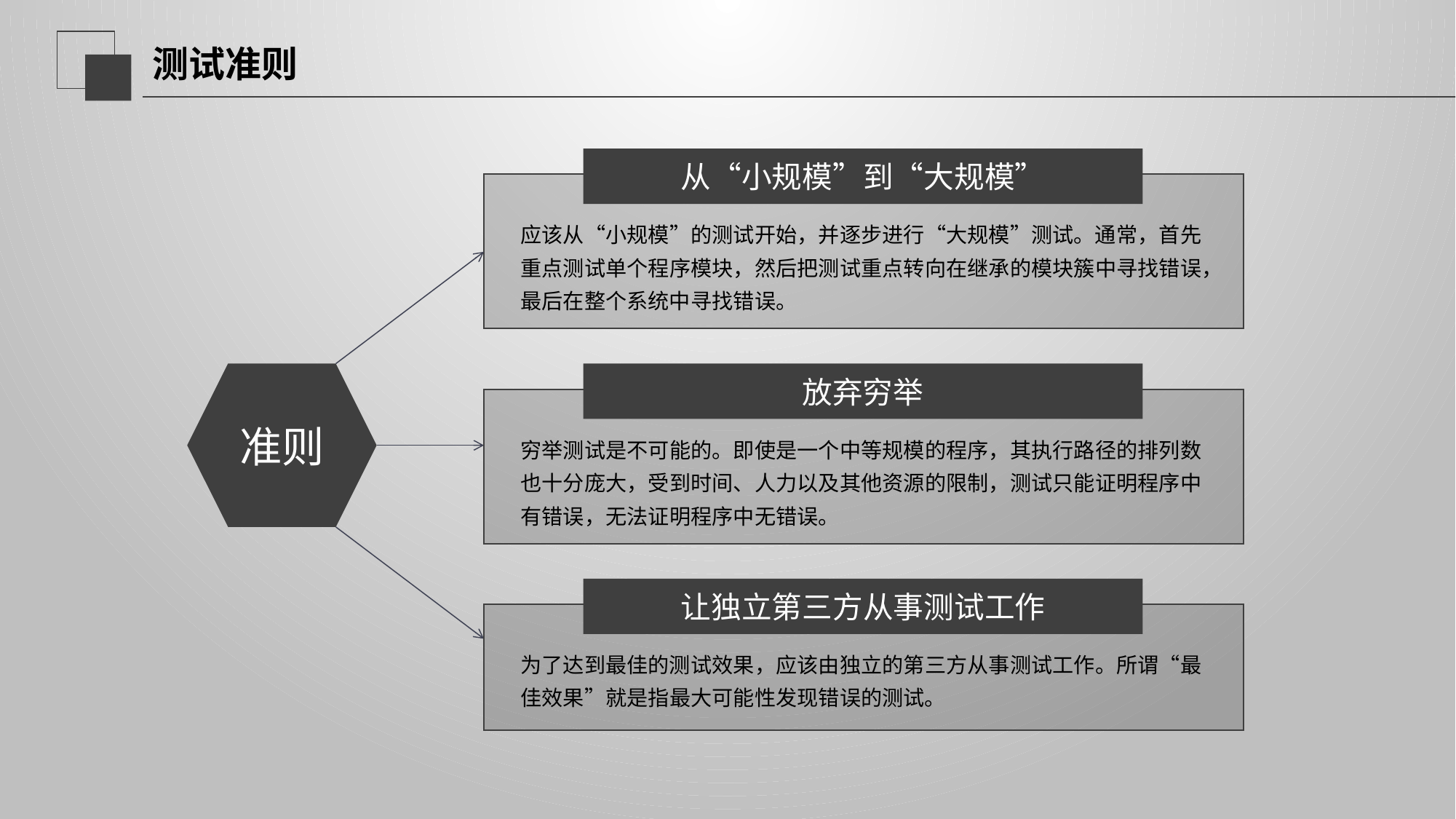

# 测试准则
从“小规模”到“大规模”

应该从“小规模”的测试开始，并逐步进行“大规模”测试。通常，首先重点测试单个程序模块，然后把测试重点转向在继承的模块簇中寻找错误，最后在整个系统中寻找错误。
准则
放弃穷举

穷举测试是不可能的。即使是一个中等规模的程序，其执行路径的排列数也十分庞大，受到时间、人力以及其他资源的限制，测试只能证明程序中有错误，无法证明程序中无错误。
让独立第三方从事测试工作

为了达到最佳的测试效果，应该由独立的第三方从事测试工作。所谓“最佳效果”就是指最大可能性发现错误的测试。